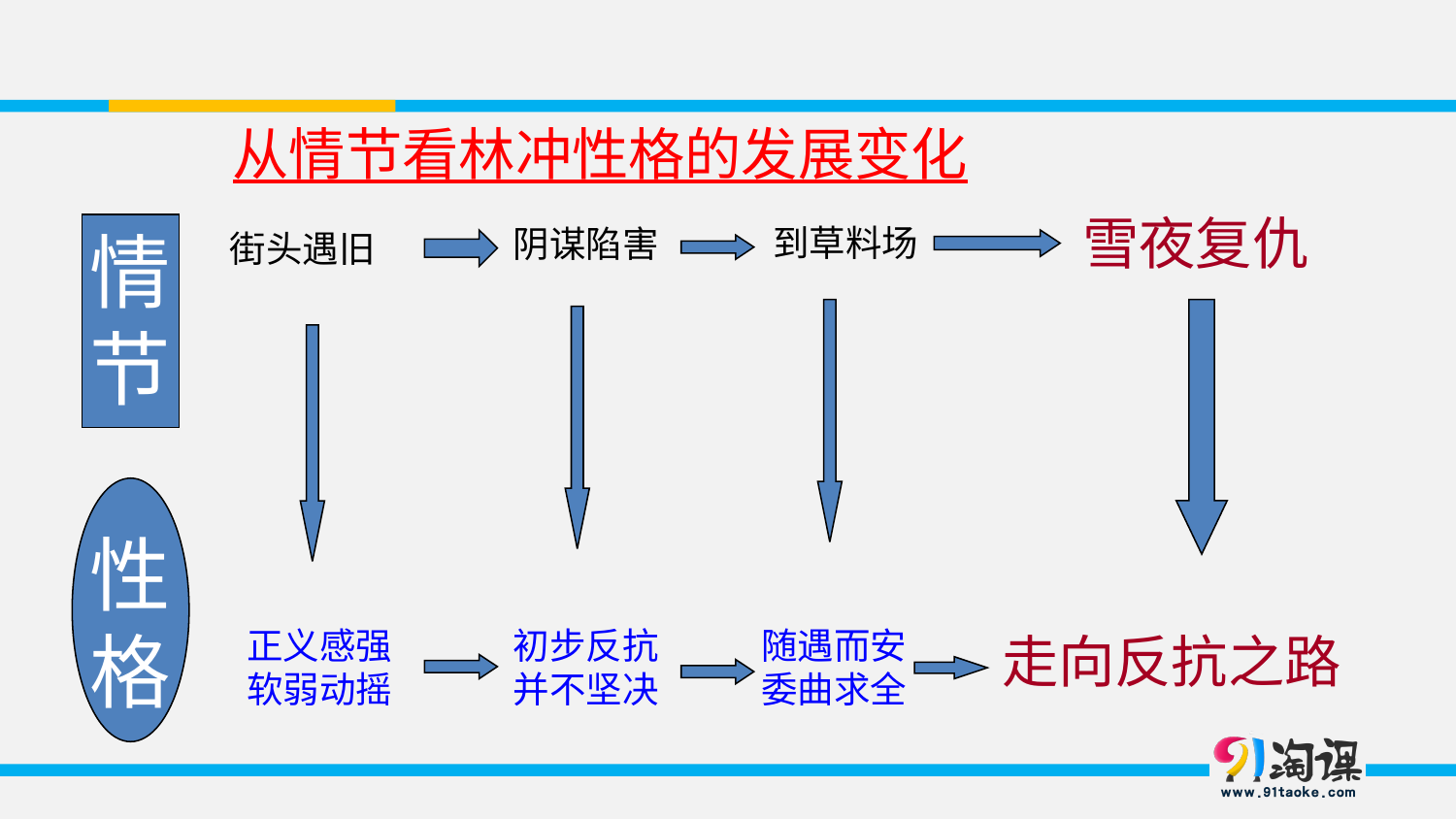

从情节看林冲性格的发展变化
雪夜复仇

走向反抗之路

到草料场

随遇而安
委曲求全

情
节
性
格
阴谋陷害

初步反抗
并不坚决

街头遇旧

正义感强
软弱动摇